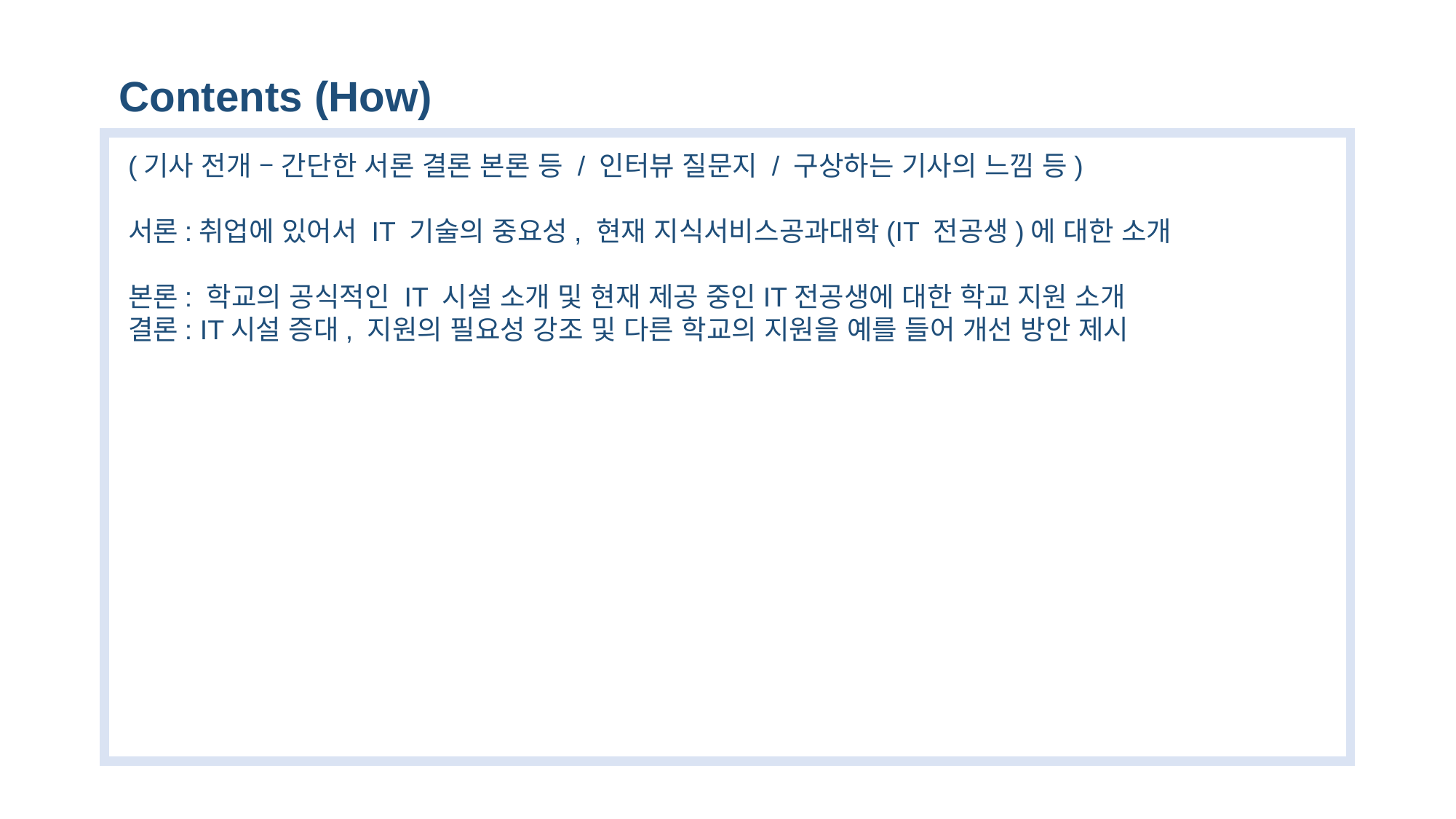

Contents (How)

(기사 전개 – 간단한 서론 결론 본론 등 / 인터뷰 질문지 / 구상하는 기사의 느낌 등)

서론:취업에 있어서 IT 기술의 중요성, 현재 지식서비스공과대학(IT 전공생)에 대한 소개

본론: 학교의 공식적인 IT 시설 소개 및 현재 제공 중인IT전공생에 대한 학교 지원 소개
결론: IT시설 증대, 지원의 필요성 강조 및 다른 학교의 지원을 예를 들어 개선 방안 제시